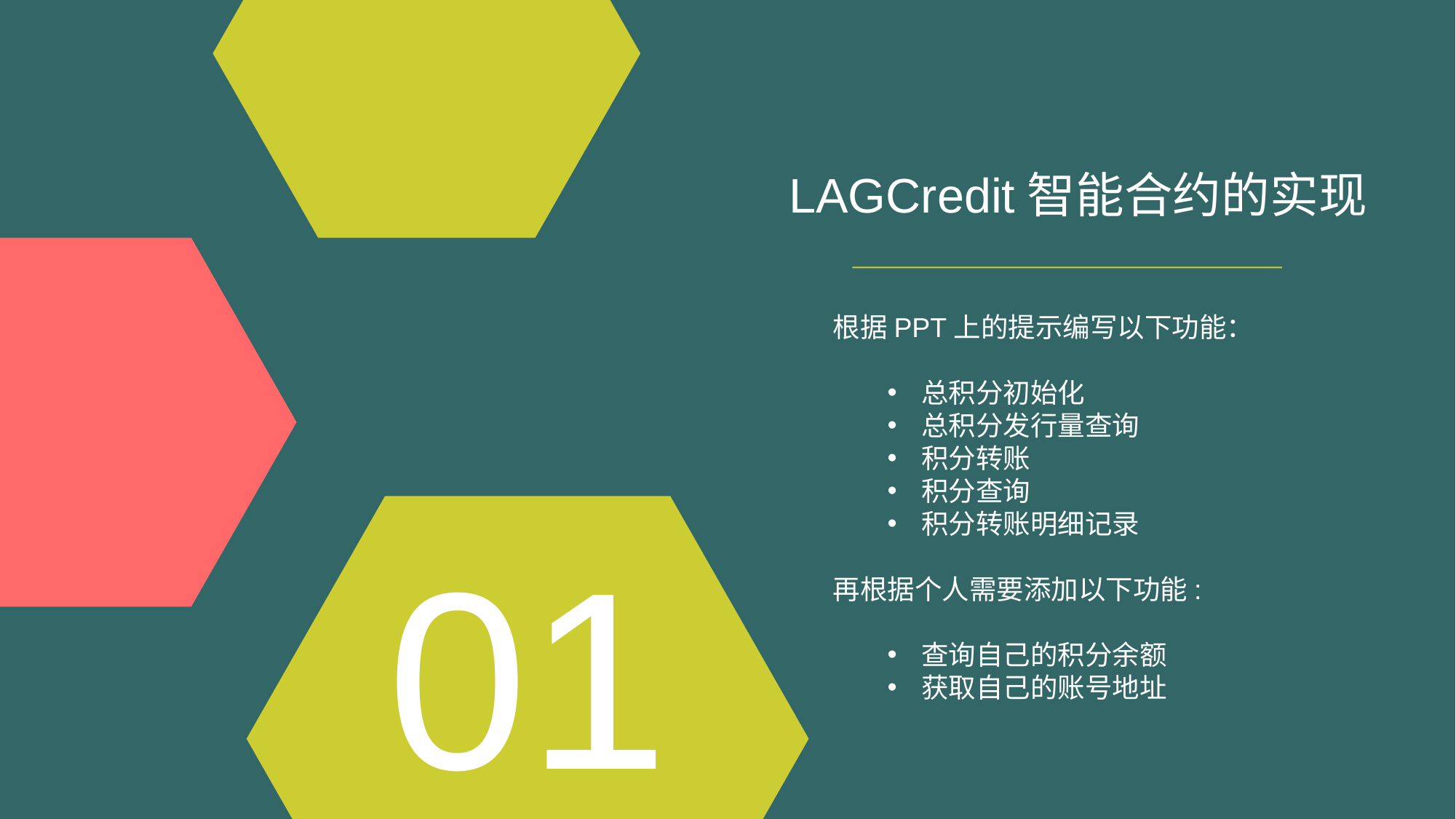

LAGCredit智能合约的实现

根据PPT上的提示编写以下功能：

总积分初始化
总积分发行量查询
积分转账
积分查询
积分转账明细记录

再根据个人需要添加以下功能:

查询自己的积分余额
获取自己的账号地址

01